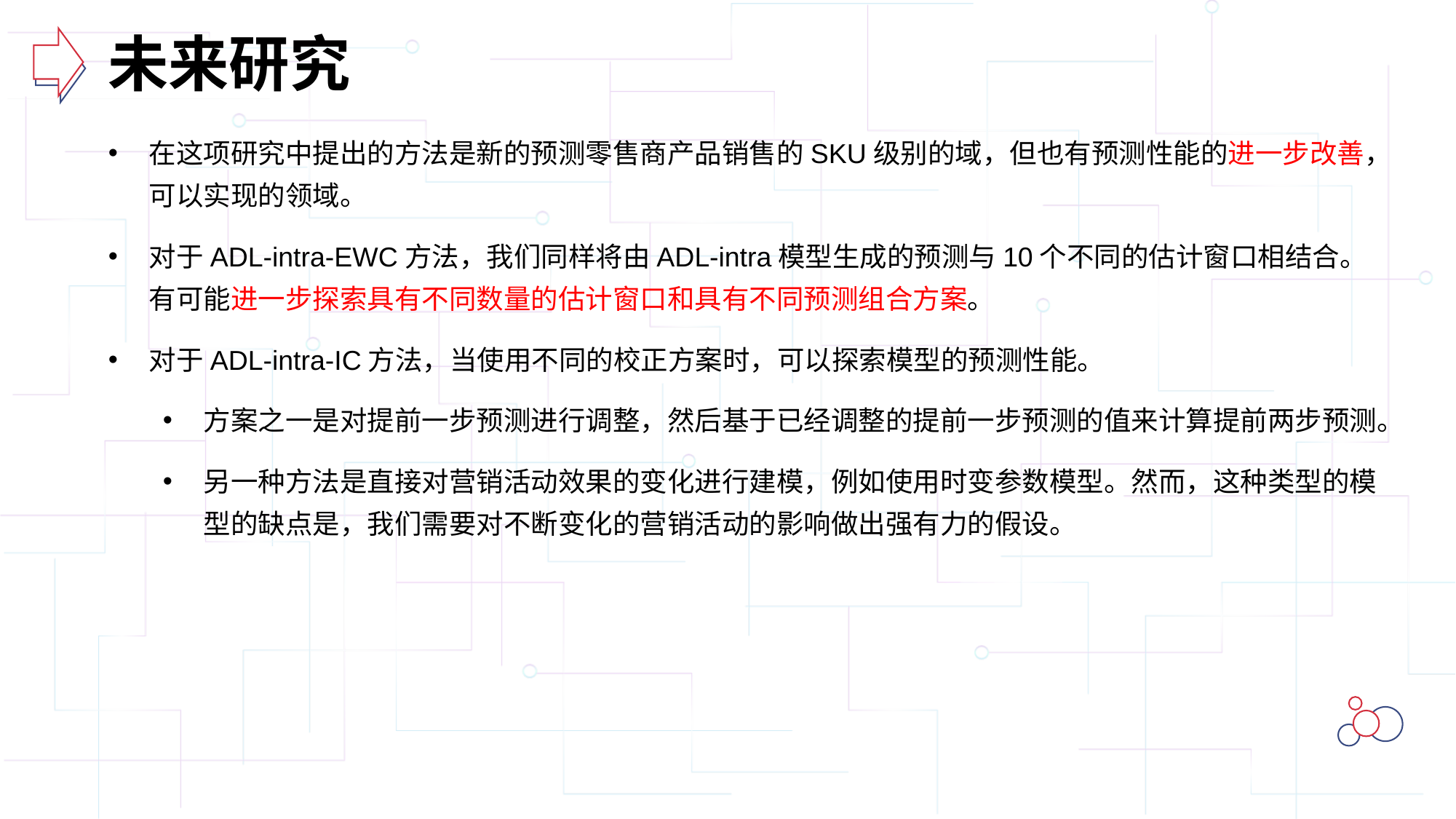

未来研究
在这项研究中提出的方法是新的预测零售商产品销售的SKU级别的域，但也有预测性能的进一步改善，可以实现的领域。
对于ADL-intra-EWC方法，我们同样将由ADL-intra模型生成的预测与10个不同的估计窗口相结合。有可能进一步探索具有不同数量的估计窗口和具有不同预测组合方案。
对于ADL-intra-IC方法，当使用不同的校正方案时，可以探索模型的预测性能。
方案之一是对提前一步预测进行调整，然后基于已经调整的提前一步预测的值来计算提前两步预测。
另一种方法是直接对营销活动效果的变化进行建模，例如使用时变参数模型。然而，这种类型的模型的缺点是，我们需要对不断变化的营销活动的影响做出强有力的假设。